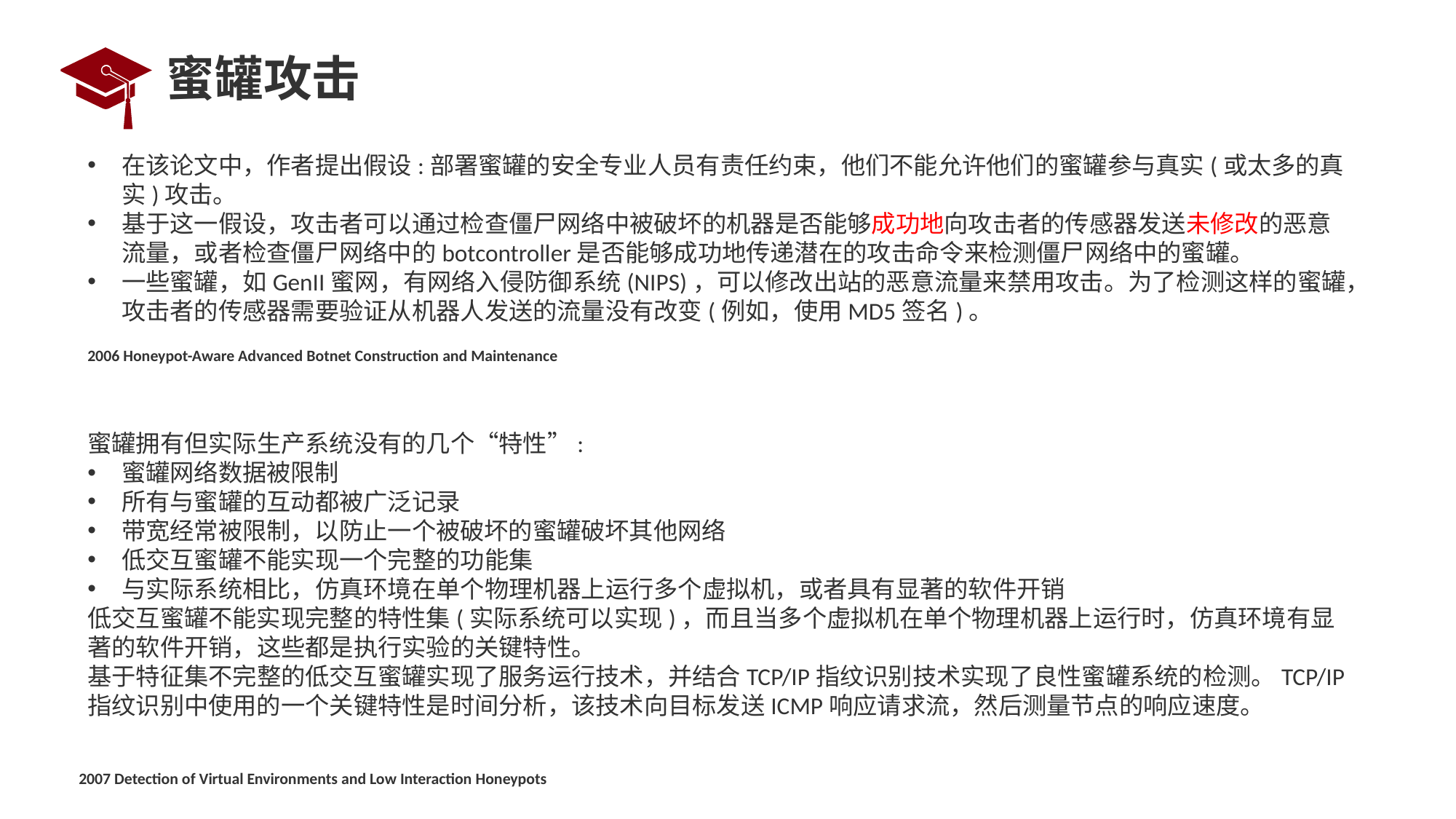

# 蜜罐攻击
在该论文中，作者提出假设:部署蜜罐的安全专业人员有责任约束，他们不能允许他们的蜜罐参与真实(或太多的真实)攻击。
基于这一假设，攻击者可以通过检查僵尸网络中被破坏的机器是否能够成功地向攻击者的传感器发送未修改的恶意流量，或者检查僵尸网络中的botcontroller是否能够成功地传递潜在的攻击命令来检测僵尸网络中的蜜罐。
一些蜜罐，如GenII蜜网，有网络入侵防御系统(NIPS)，可以修改出站的恶意流量来禁用攻击。为了检测这样的蜜罐，攻击者的传感器需要验证从机器人发送的流量没有改变(例如，使用MD5签名)。
2006 Honeypot-Aware Advanced Botnet Construction and Maintenance
蜜罐拥有但实际生产系统没有的几个“特性”:
蜜罐网络数据被限制
所有与蜜罐的互动都被广泛记录
带宽经常被限制，以防止一个被破坏的蜜罐破坏其他网络
低交互蜜罐不能实现一个完整的功能集
与实际系统相比，仿真环境在单个物理机器上运行多个虚拟机，或者具有显著的软件开销
低交互蜜罐不能实现完整的特性集(实际系统可以实现)，而且当多个虚拟机在单个物理机器上运行时，仿真环境有显著的软件开销，这些都是执行实验的关键特性。
基于特征集不完整的低交互蜜罐实现了服务运行技术，并结合TCP/IP指纹识别技术实现了良性蜜罐系统的检测。TCP/IP指纹识别中使用的一个关键特性是时间分析，该技术向目标发送ICMP响应请求流，然后测量节点的响应速度。
2007 Detection of Virtual Environments and Low Interaction Honeypots